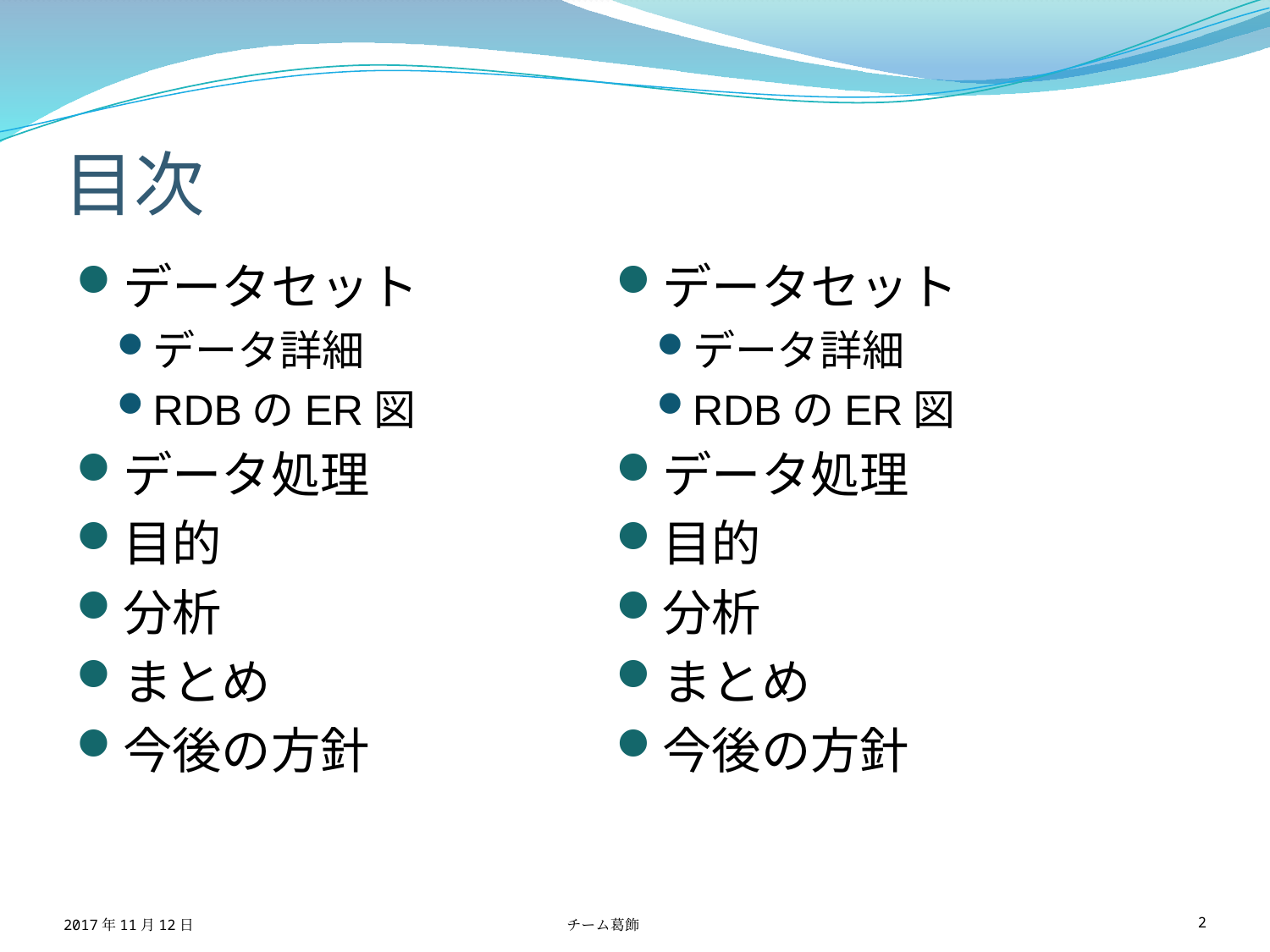

# 目次
データセット
データ詳細
RDBのER図
データ処理
目的
分析
まとめ
今後の方針

データセット
データ詳細
RDBのER図
データ処理
目的
分析
まとめ
今後の方針

2017年11月12日
チーム葛飾
2